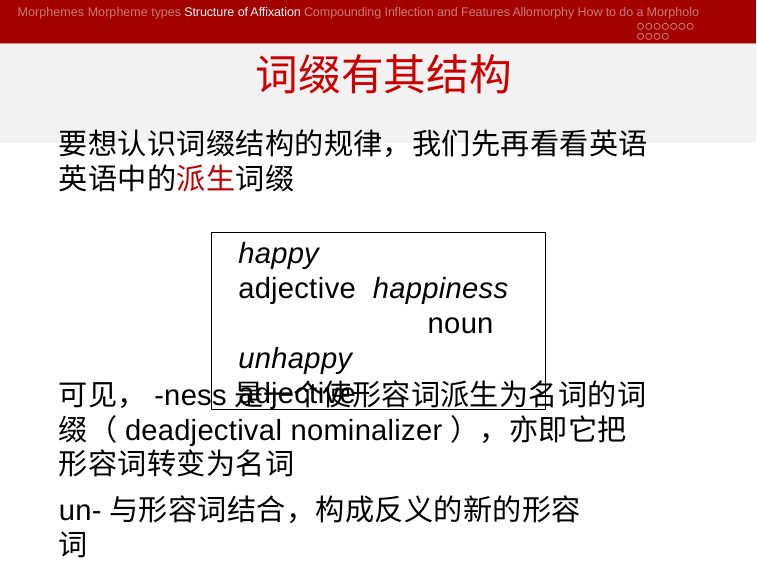

Morphemes Morpheme types Structure of Affixation Compounding Inflection and Features Allomorphy How to do a Morpholo
# 词缀有其结构
要想认识词缀结构的规律，我们先再看看英语英语中的派生词缀
happy	adjective  happiness	noun  unhappy	adjective
可见，-ness是一个使形容词派生为名词的词缀（deadjectival nominalizer），亦即它把形容词转变为名词
un-与形容词结合，构成反义的新的形容词